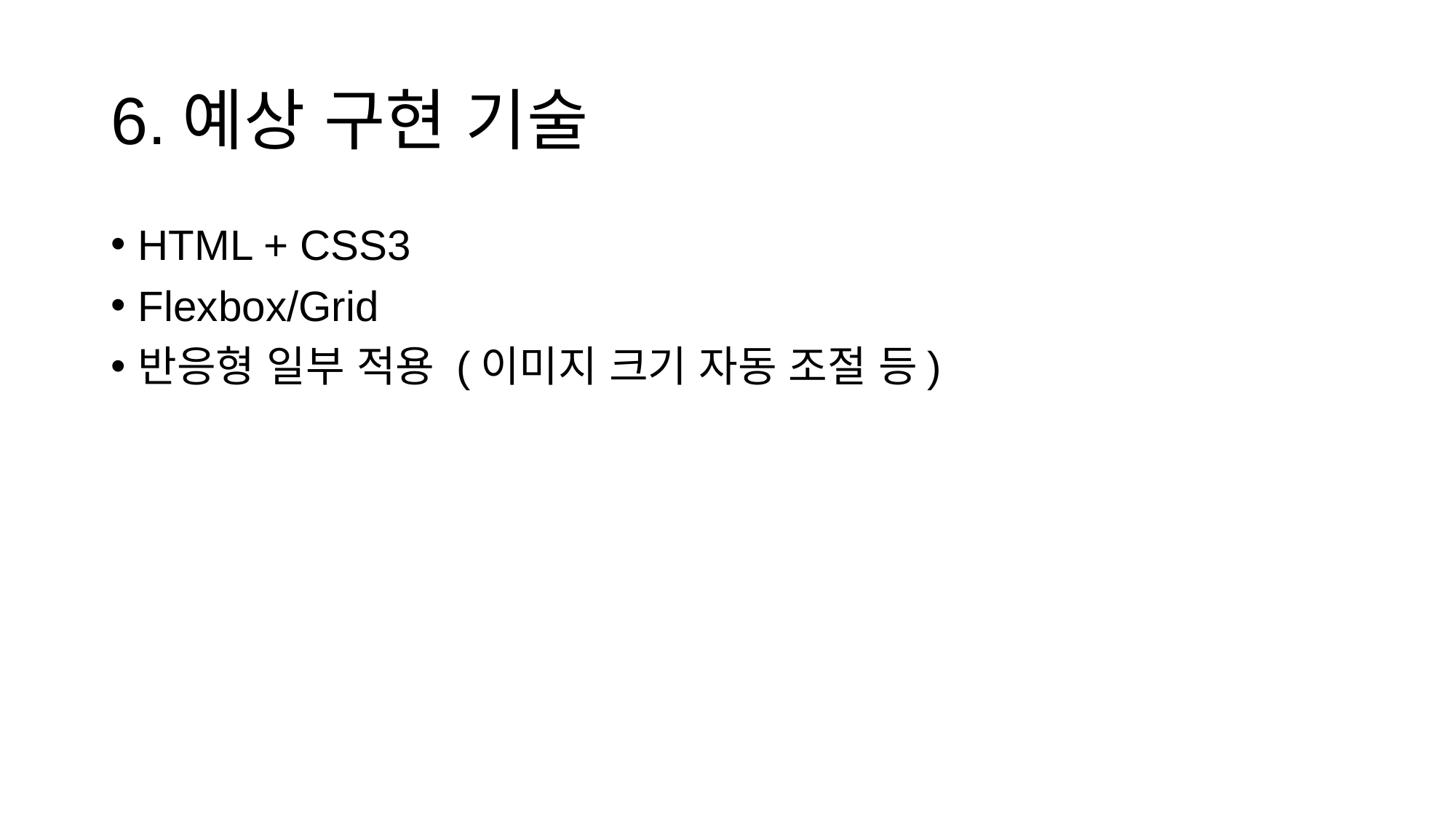

# 6.예상 구현 기술
HTML + CSS3
Flexbox/Grid
반응형 일부 적용 (이미지 크기 자동 조절 등)